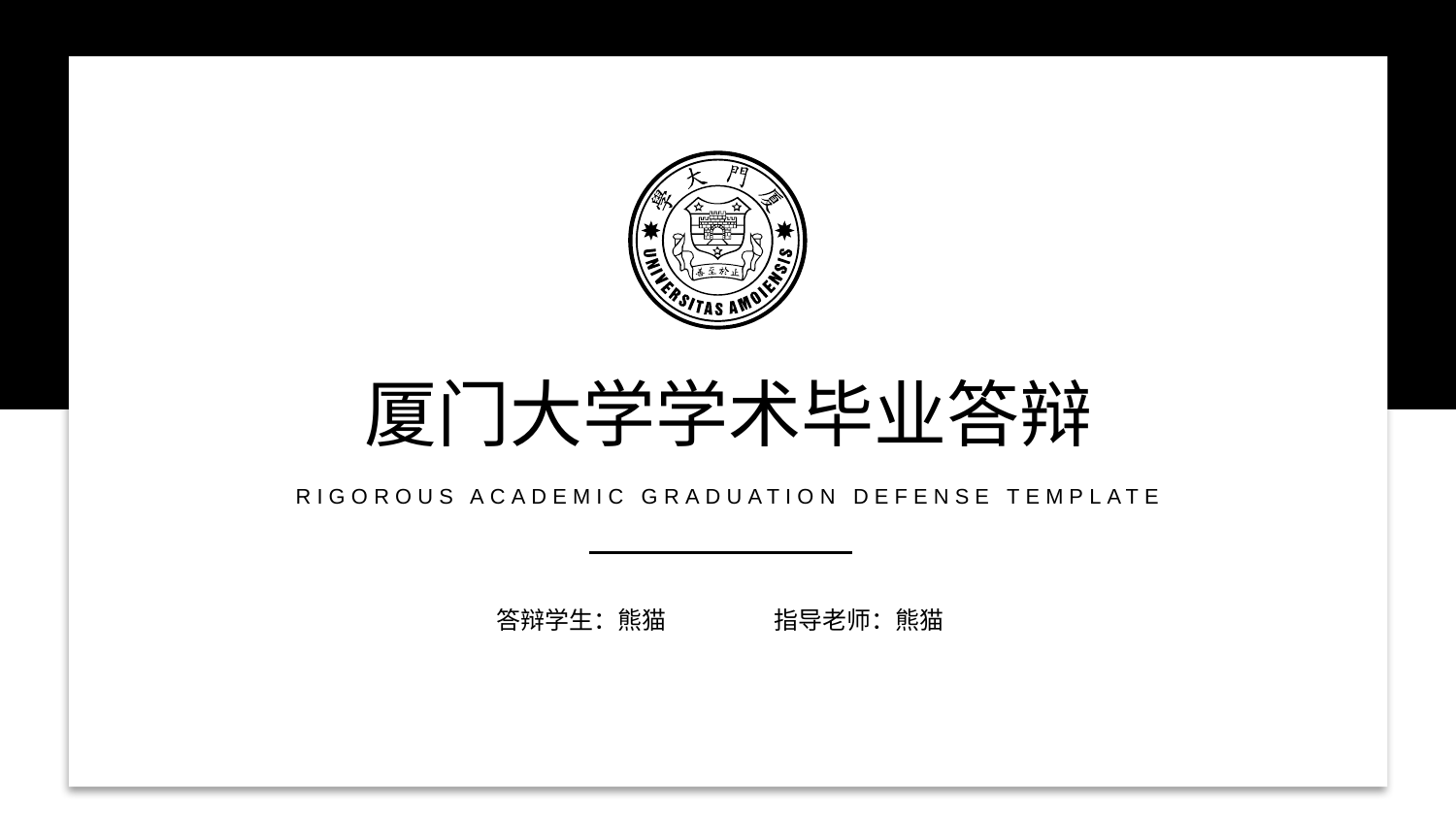

厦门大学学术毕业答辩
RIGOROUS ACADEMIC GRADUATION DEFENSE TEMPLATE
答辩学生：熊猫
指导老师：熊猫